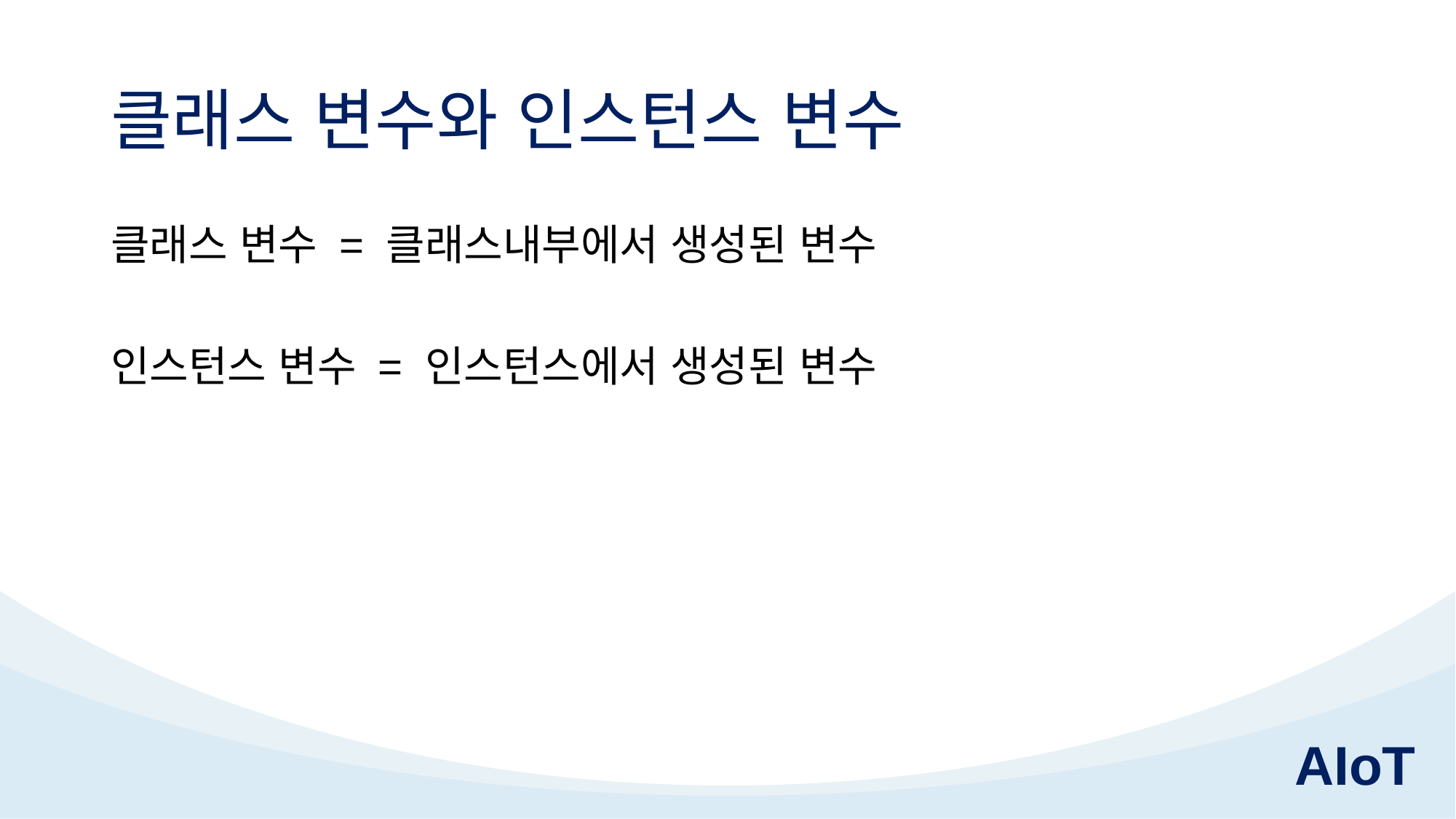

# 클래스 변수와 인스턴스 변수
클래스 변수 = 클래스내부에서 생성된 변수

인스턴스 변수 = 인스턴스에서 생성된 변수